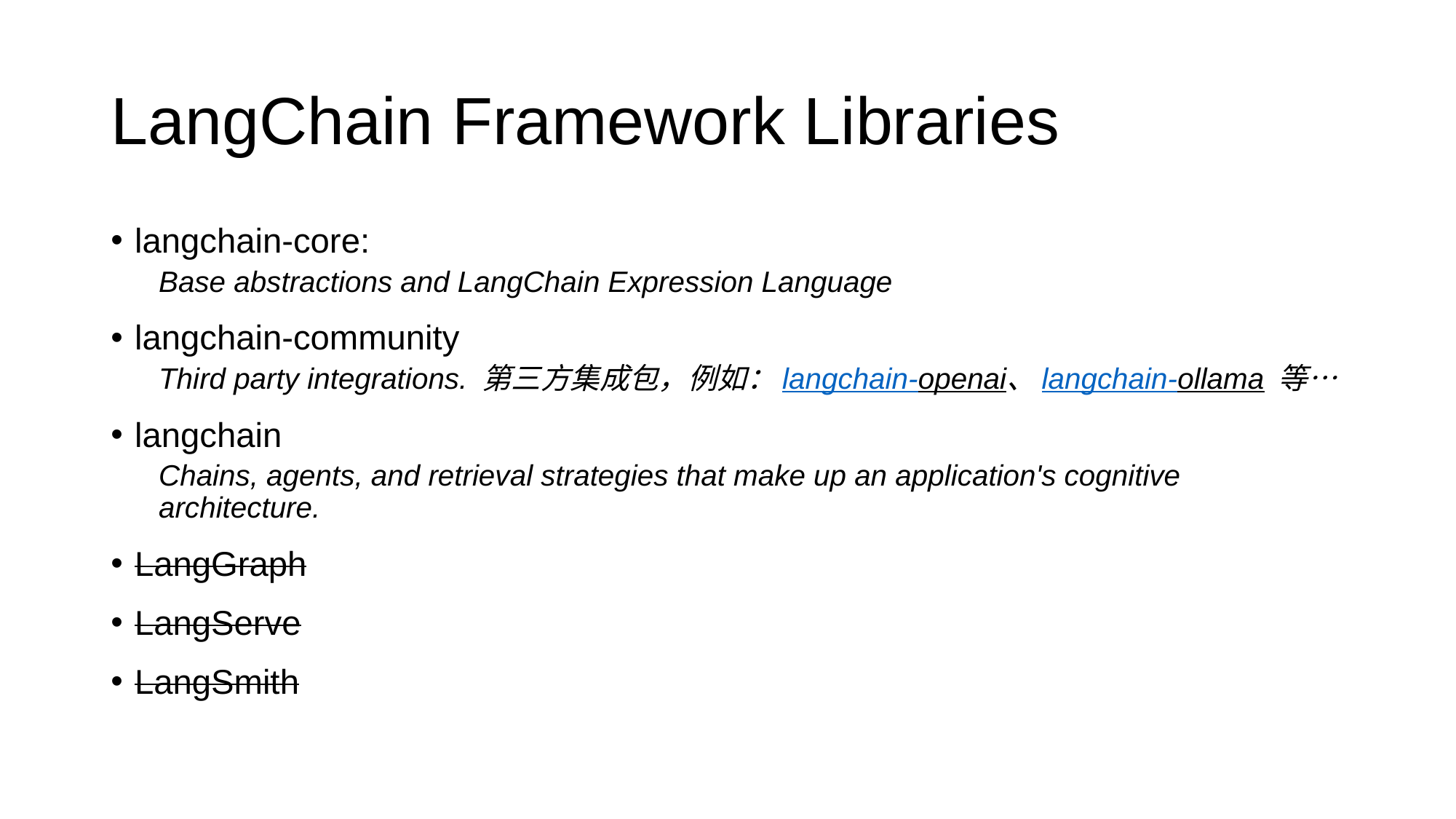

# LangChain Framework Libraries
langchain-core:
Base abstractions and LangChain Expression Language
langchain-community
Third party integrations. 第三方集成包，例如：langchain-openai、langchain-ollama 等…
langchain
Chains, agents, and retrieval strategies that make up an application's cognitive architecture.
LangGraph
LangServe
LangSmith